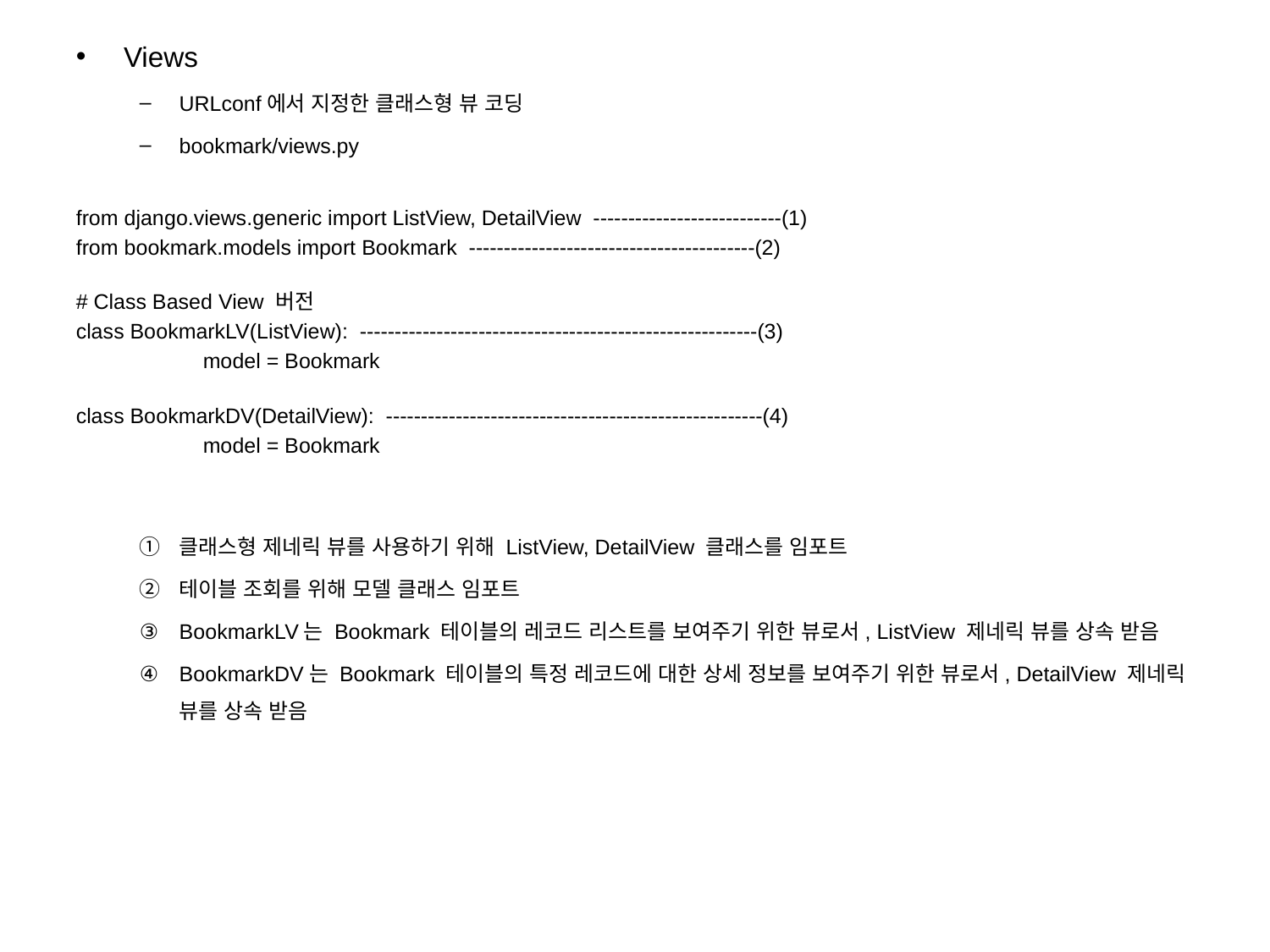

Views
URLconf에서 지정한 클래스형 뷰 코딩
bookmark/views.py

from django.views.generic import ListView, DetailView  ---------------------------(1)
from bookmark.models import Bookmark  -----------------------------------------(2)
# Class Based View 버전
class BookmarkLV(ListView):  ---------------------------------------------------------(3)
	model = Bookmark
class BookmarkDV(DetailView):  ------------------------------------------------------(4)
	model = Bookmark

클래스형 제네릭 뷰를 사용하기 위해 ListView, DetailView 클래스를 임포트
테이블 조회를 위해 모델 클래스 임포트
BookmarkLV는 Bookmark 테이블의 레코드 리스트를 보여주기 위한 뷰로서, ListView 제네릭 뷰를 상속 받음
BookmarkDV는 Bookmark 테이블의 특정 레코드에 대한 상세 정보를 보여주기 위한 뷰로서, DetailView 제네릭 뷰를 상속 받음